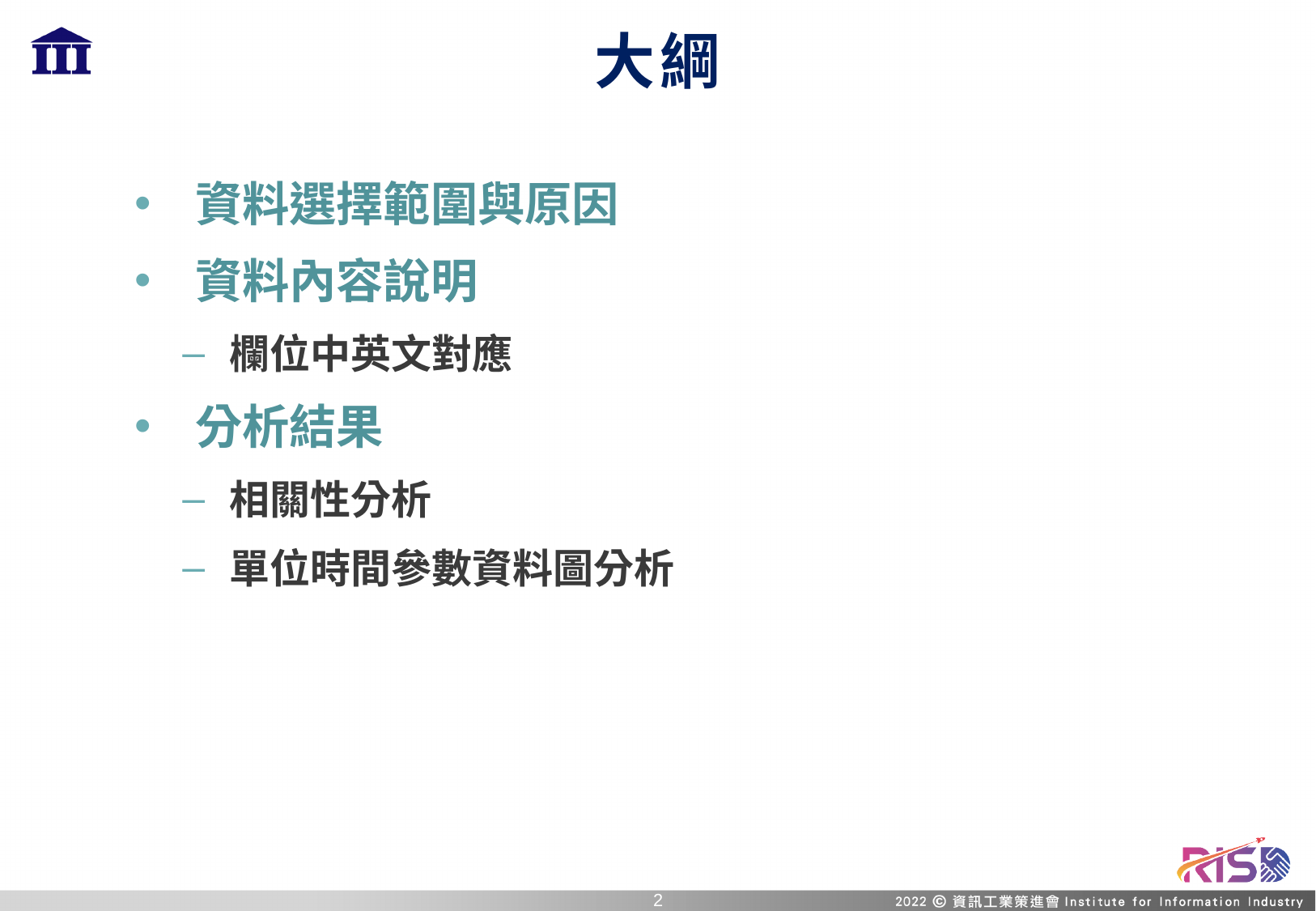

大綱
資料選擇範圍與原因
資料內容說明
欄位中英文對應
分析結果
相關性分析
單位時間參數資料圖分析
2